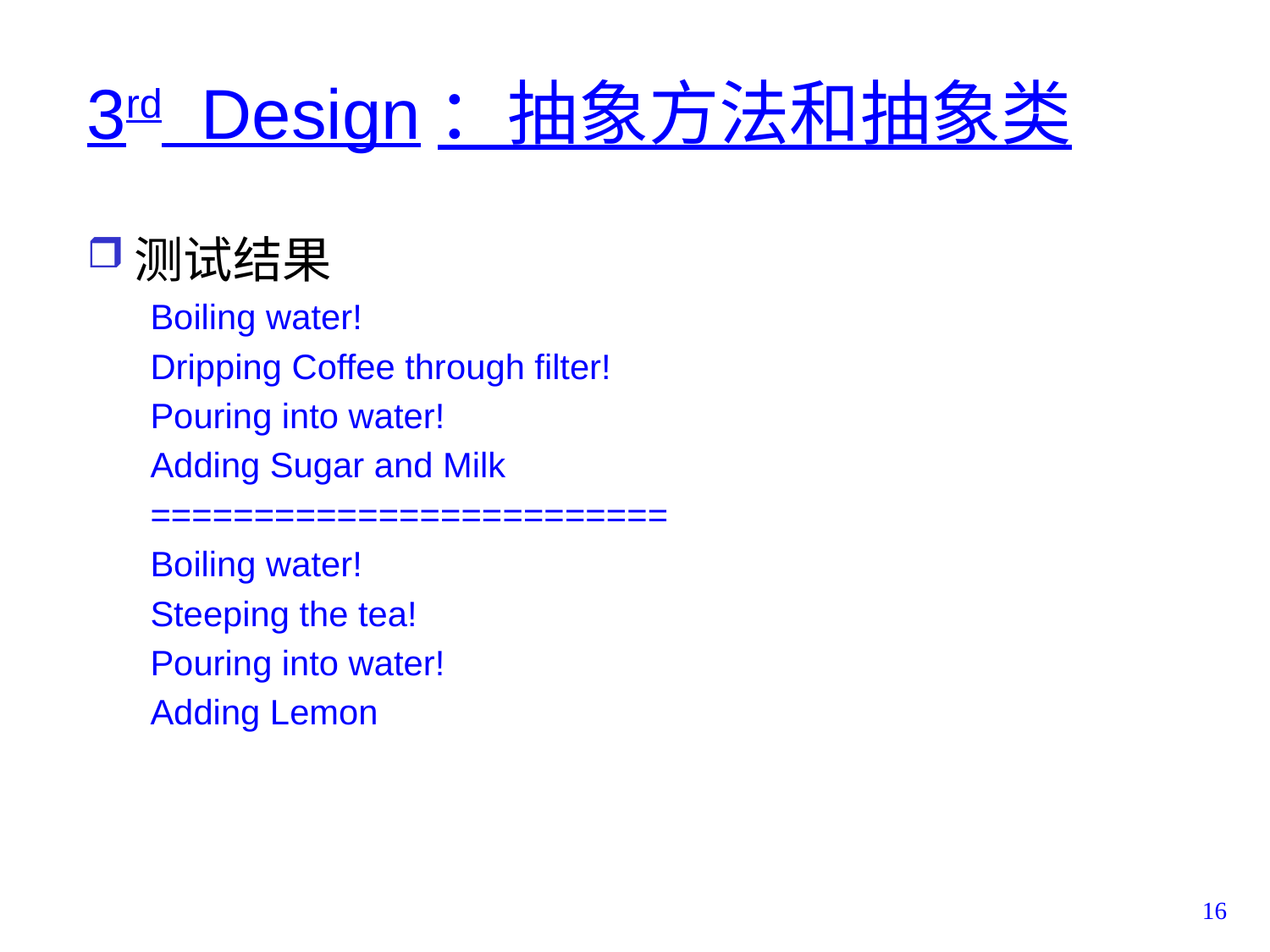

# 3rd  Design：抽象方法和抽象类
测试结果
Boiling water!
Dripping Coffee through filter!
Pouring into water!
Adding Sugar and Milk
=========================
Boiling water!
Steeping the tea!
Pouring into water!
Adding Lemon
16